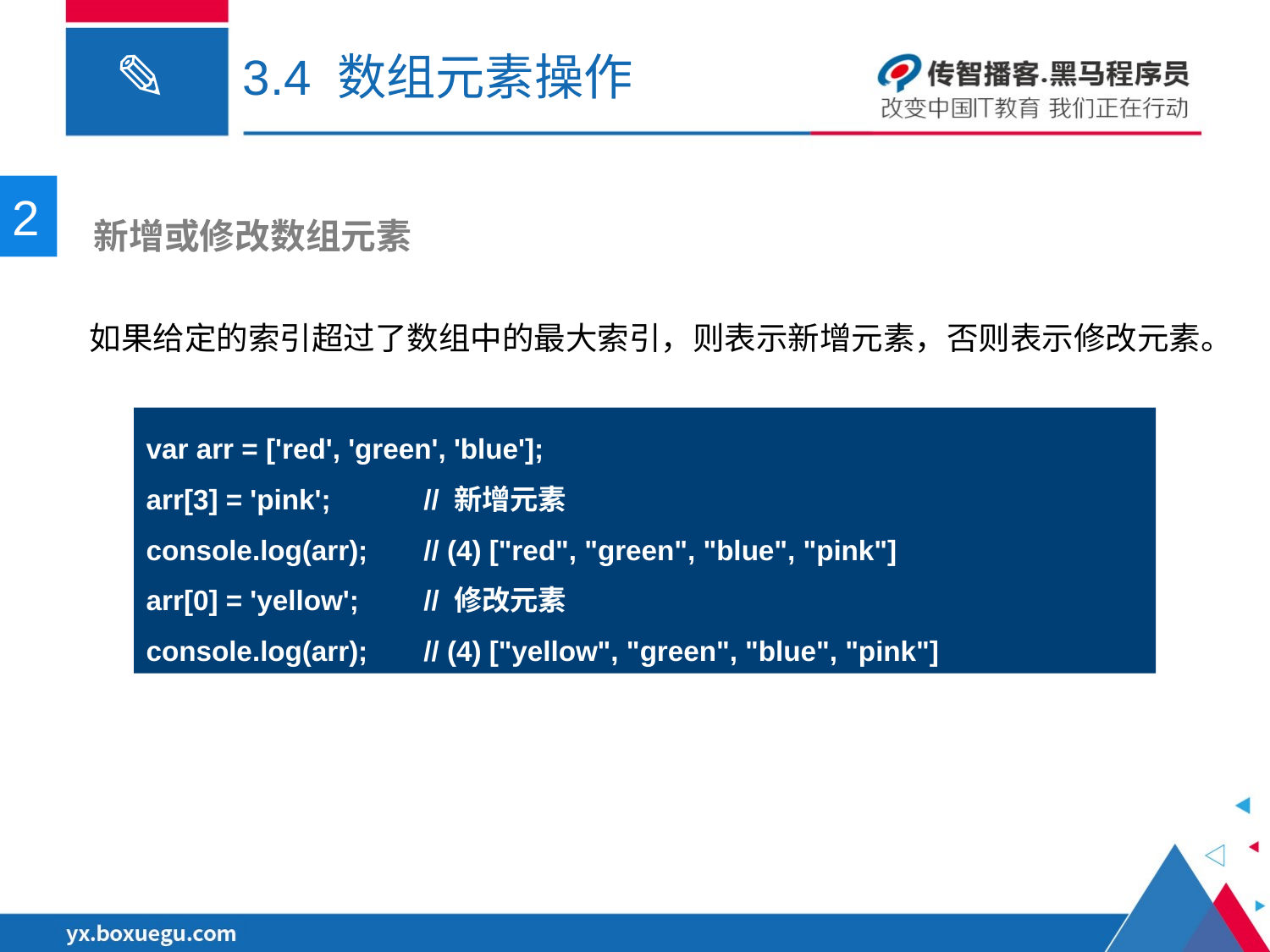

# 3.4 数组元素操作

2
  新增或修改数组元素
如果给定的索引超过了数组中的最大索引，则表示新增元素，否则表示修改元素。
var arr = ['red', 'green', 'blue'];
arr[3] = 'pink';	   // 新增元素
console.log(arr);	   // (4) ["red", "green", "blue", "pink"]
arr[0] = 'yellow';	   // 修改元素
console.log(arr);	   // (4) ["yellow", "green", "blue", "pink"]